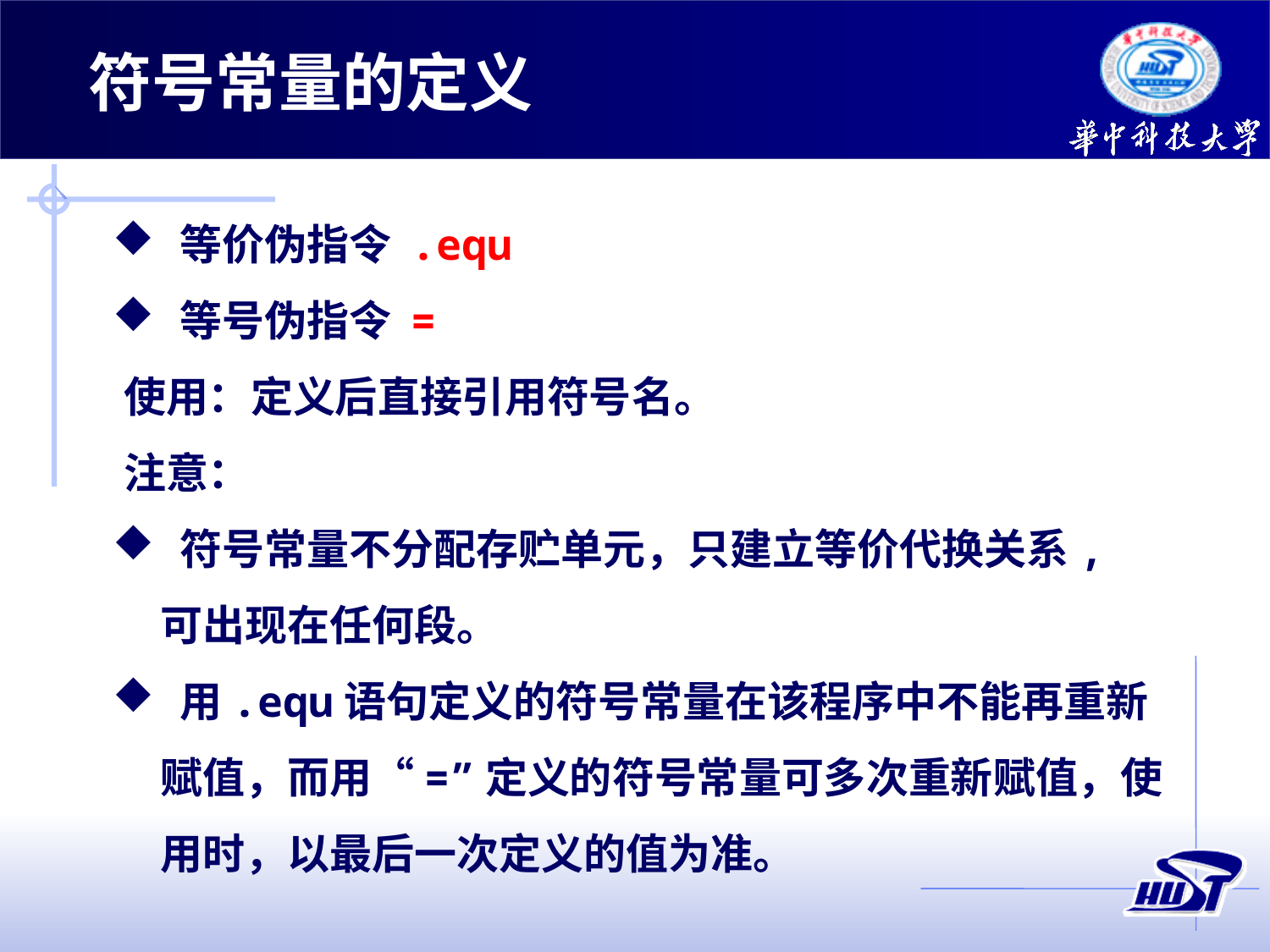

符号常量的定义
 等价伪指令 .equ
 等号伪指令 =
使用：定义后直接引用符号名。
注意：
 符号常量不分配存贮单元，只建立等价代换关系, 可出现在任何段。
 用.equ语句定义的符号常量在该程序中不能再重新赋值，而用“=”定义的符号常量可多次重新赋值，使用时，以最后一次定义的值为准。